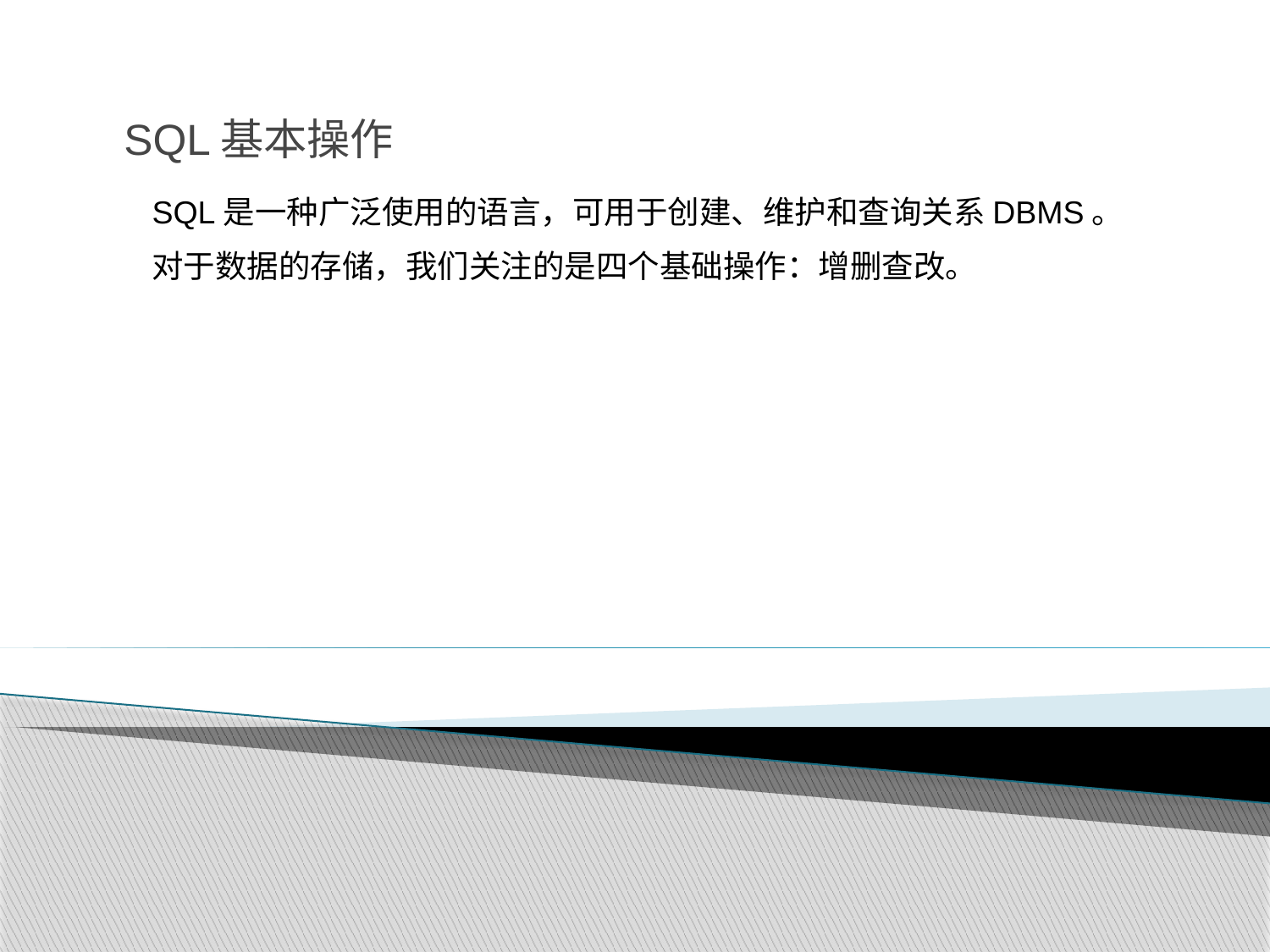

SQL基本操作
SQL是一种广泛使用的语言，可用于创建、维护和查询关系DBMS。
对于数据的存储，我们关注的是四个基础操作：增删查改。